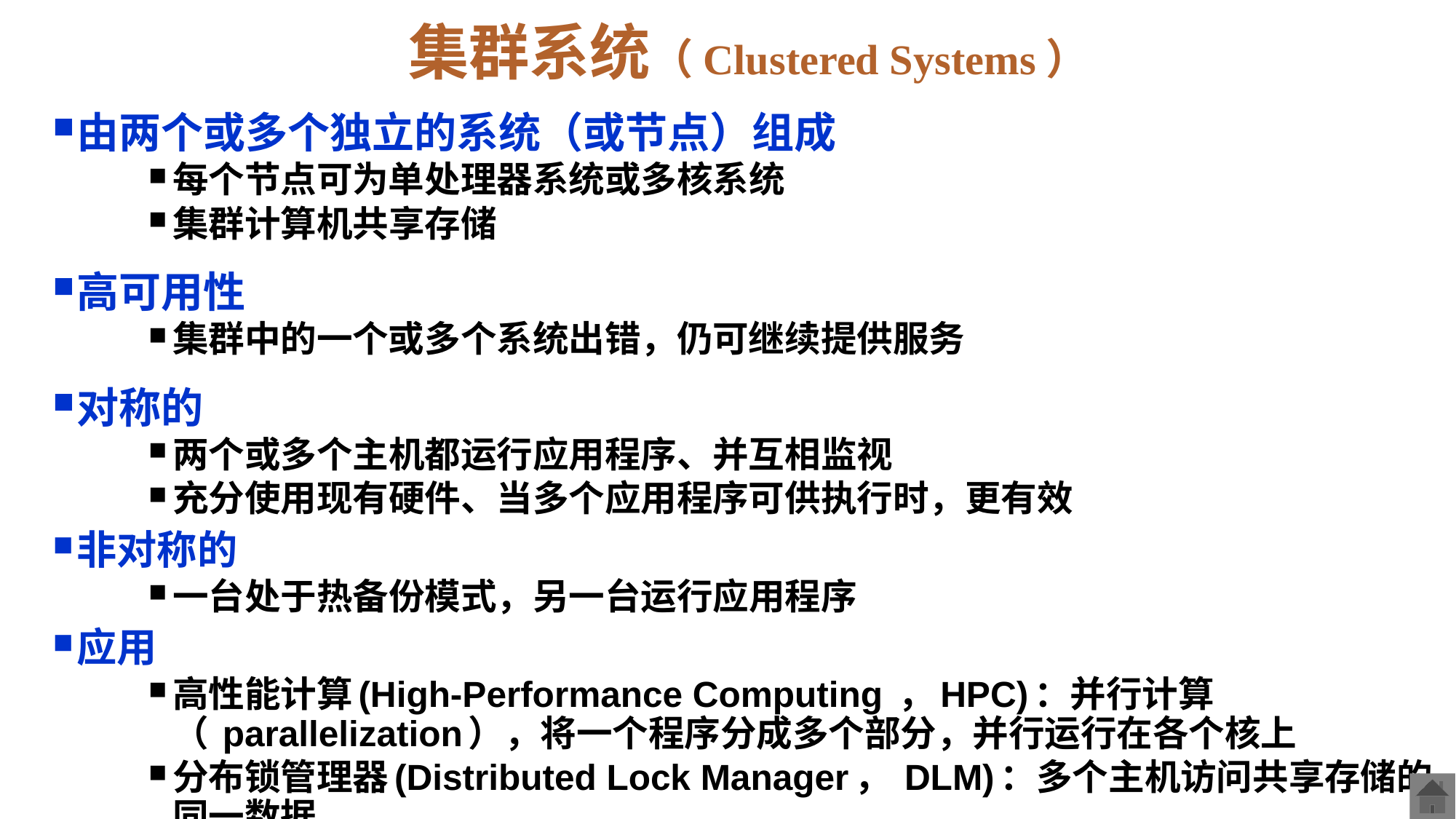

# 集群系统（Clustered Systems）
由两个或多个独立的系统（或节点）组成
每个节点可为单处理器系统或多核系统
集群计算机共享存储
高可用性
集群中的一个或多个系统出错，仍可继续提供服务
对称的
两个或多个主机都运行应用程序、并互相监视
充分使用现有硬件、当多个应用程序可供执行时，更有效
非对称的
一台处于热备份模式，另一台运行应用程序
应用
高性能计算(High-Performance Computing ，HPC)：并行计算（ parallelization），将一个程序分成多个部分，并行运行在各个核上
分布锁管理器(Distributed Lock Manager， DLM)：多个主机访问共享存储的同一数据